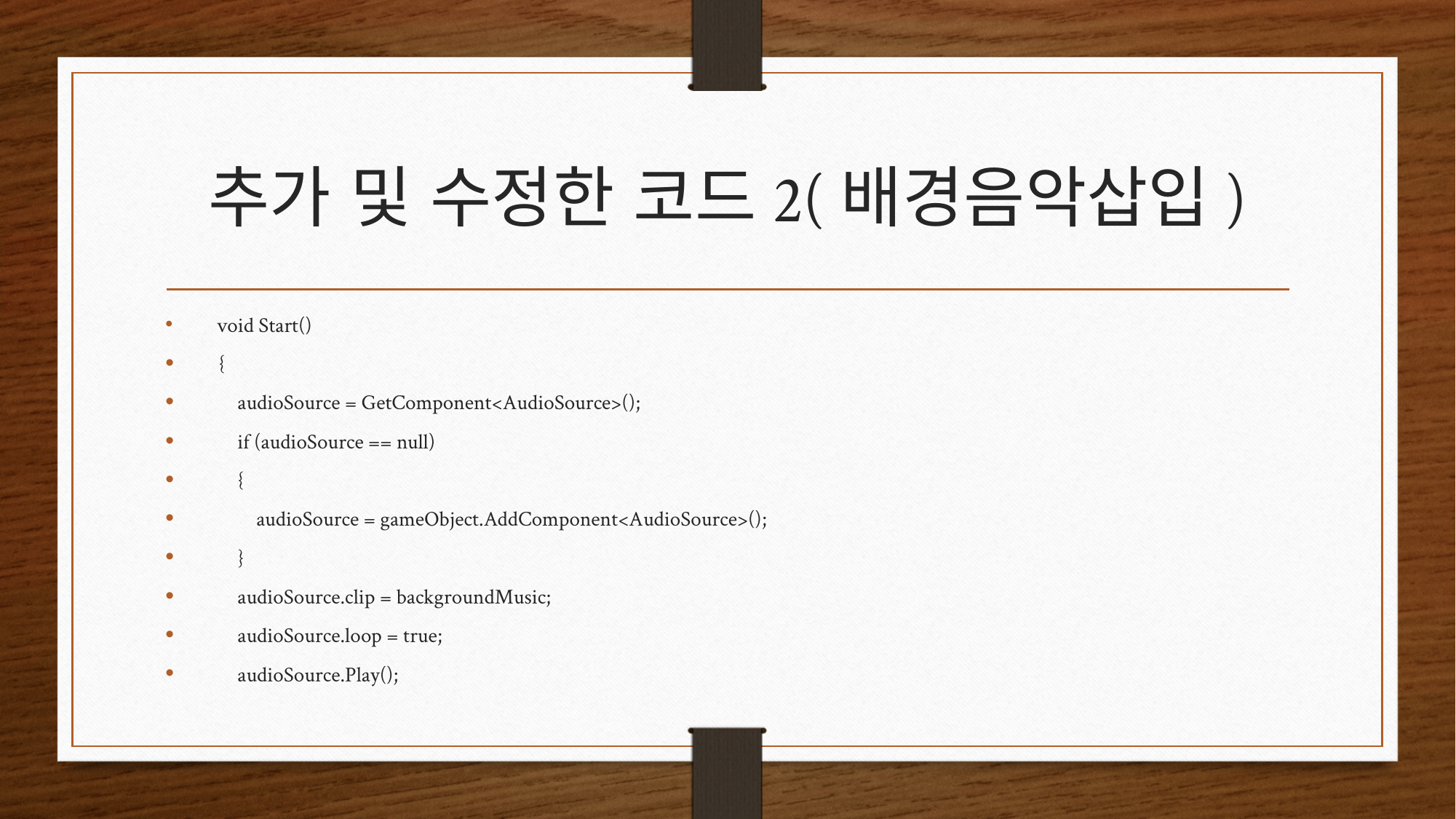

# 추가 및 수정한 코드2(배경음악삽입)
    void Start()
    {
        audioSource = GetComponent<AudioSource>();
        if (audioSource == null)
        {
            audioSource = gameObject.AddComponent<AudioSource>();
        }
        audioSource.clip = backgroundMusic;
        audioSource.loop = true;
        audioSource.Play();